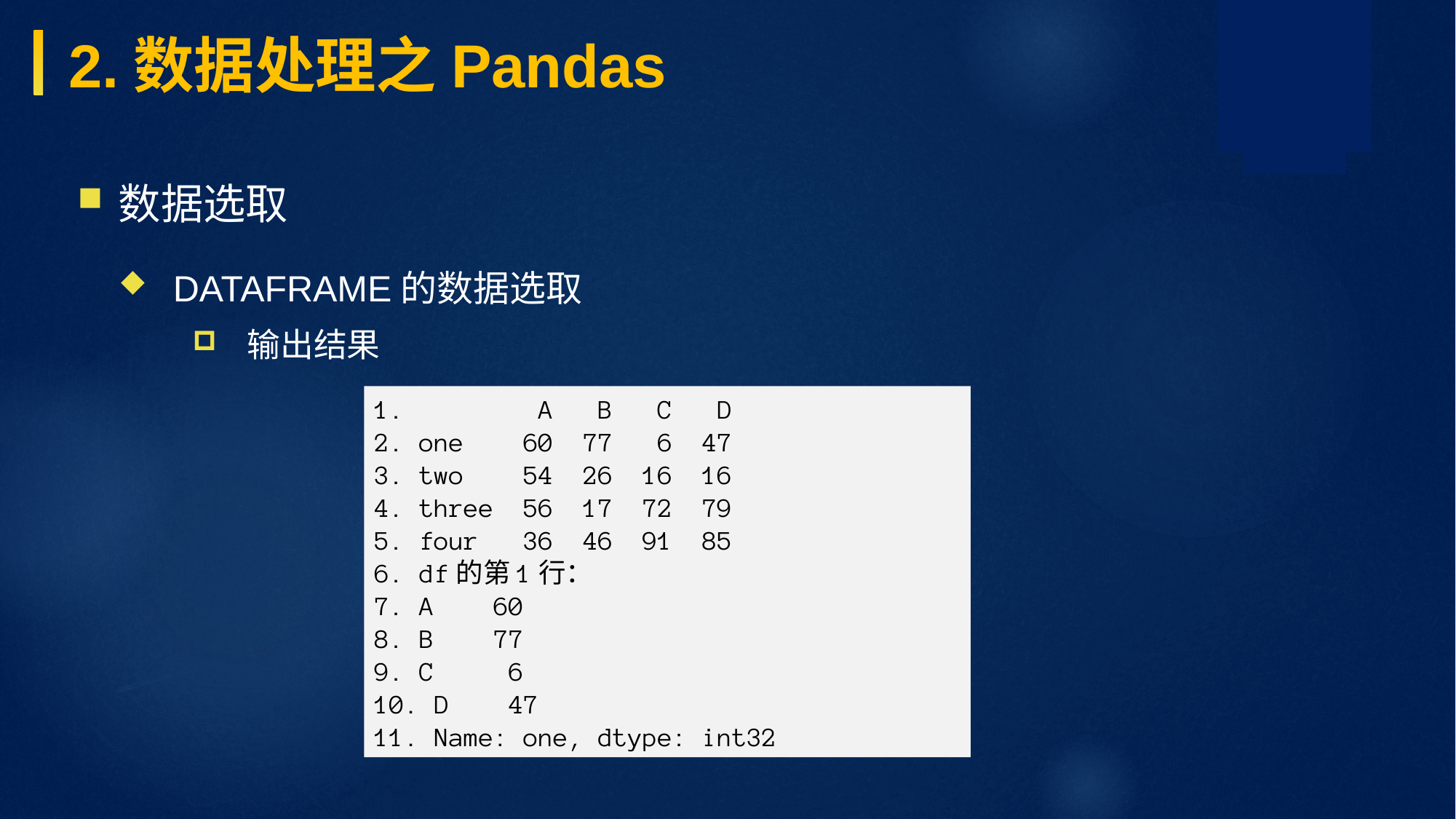

2.数据处理之Pandas
数据选取
DataFrame的数据选取
输出结果
1.         A   B   C   D    2. one    60  77   6  47    3. two    54  26  16  16    4. three  56  17  72  79    5. four   36  46  91  85    6. df的第1行：    7. A    60    8. B    77    9. C     6    10. D    47    11. Name: one, dtype: int32